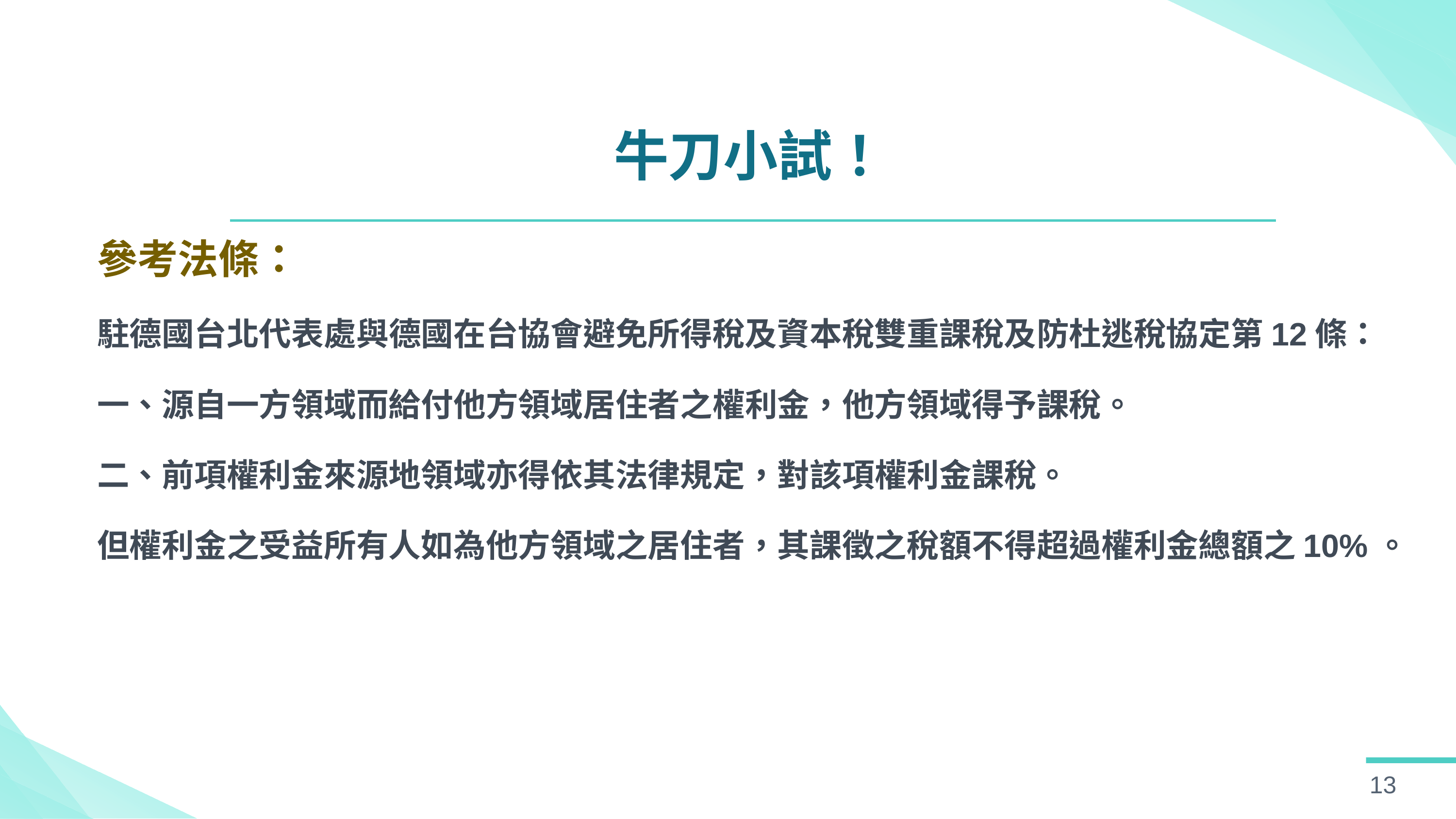

牛刀小試！
參考法條：
駐德國台北代表處與德國在台協會避免所得稅及資本稅雙重課稅及防杜逃稅協定第12條：
一、源自一方領域而給付他方領域居住者之權利金，他方領域得予課稅。
二、前項權利金來源地領域亦得依其法律規定，對該項權利金課稅。
但權利金之受益所有人如為他方領域之居住者，其課徵之稅額不得超過權利金總額之10%。

13